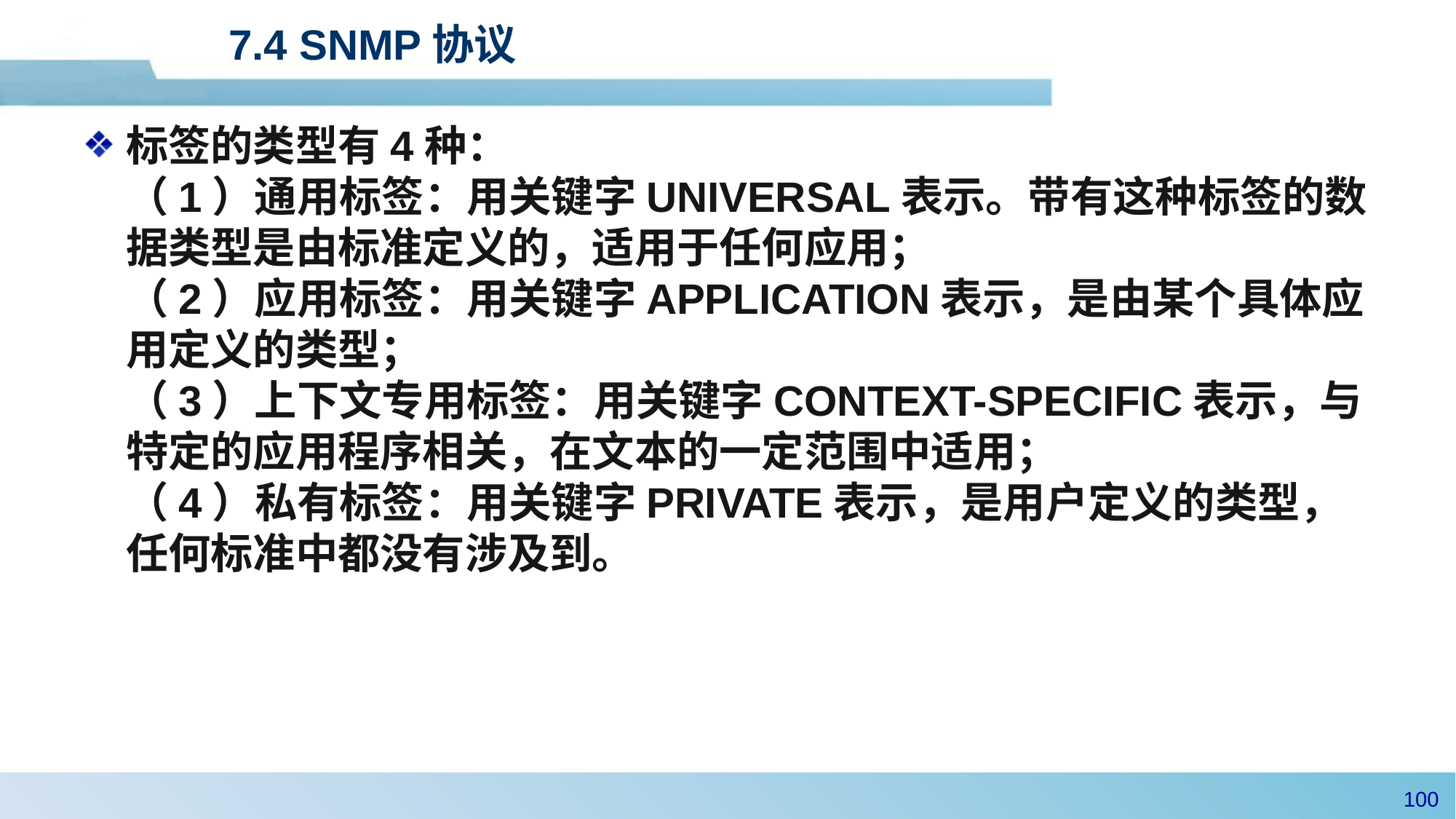

#
7.4 SNMP协议
标签的类型有4种：
（1）通用标签：用关键字UNIVERSAL表示。带有这种标签的数据类型是由标准定义的，适用于任何应用；
（2）应用标签：用关键字APPLICATION表示，是由某个具体应用定义的类型；
（3）上下文专用标签：用关键字CONTEXT-SPECIFIC表示，与特定的应用程序相关，在文本的一定范围中适用；
（4）私有标签：用关键字PRIVATE表示，是用户定义的类型，任何标准中都没有涉及到。
100